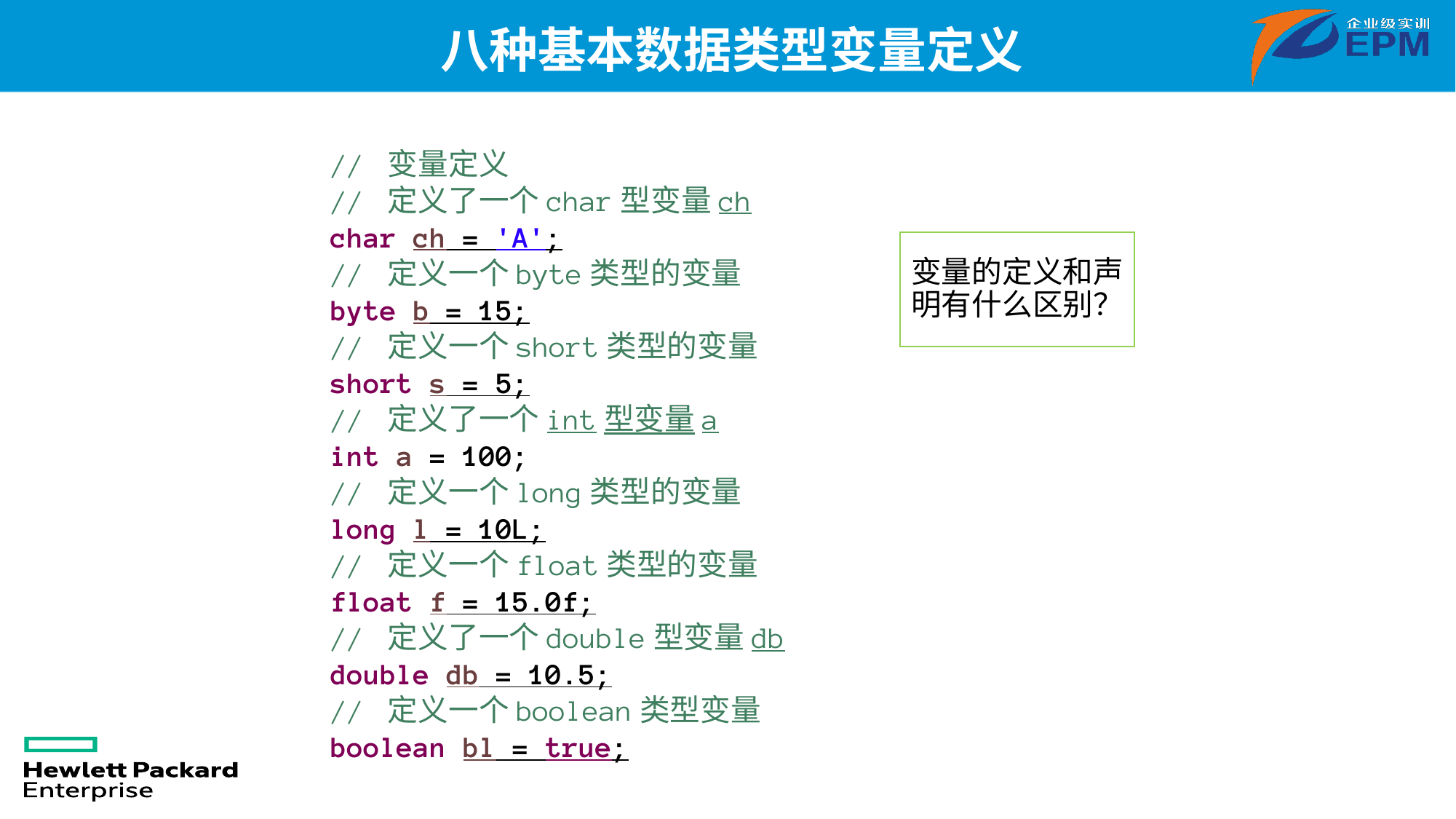

# 八种基本数据类型变量定义
// 变量定义
// 定义了一个char型变量ch
char ch = 'A';
// 定义一个byte类型的变量
byte b = 15;
// 定义一个short类型的变量
short s = 5;
// 定义了一个int型变量a
int a = 100;
// 定义一个long类型的变量
long l = 10L;
// 定义一个float类型的变量
float f = 15.0f;
// 定义了一个double型变量db
double db = 10.5;
// 定义一个boolean类型变量
boolean bl = true;
变量的定义和声明有什么区别？